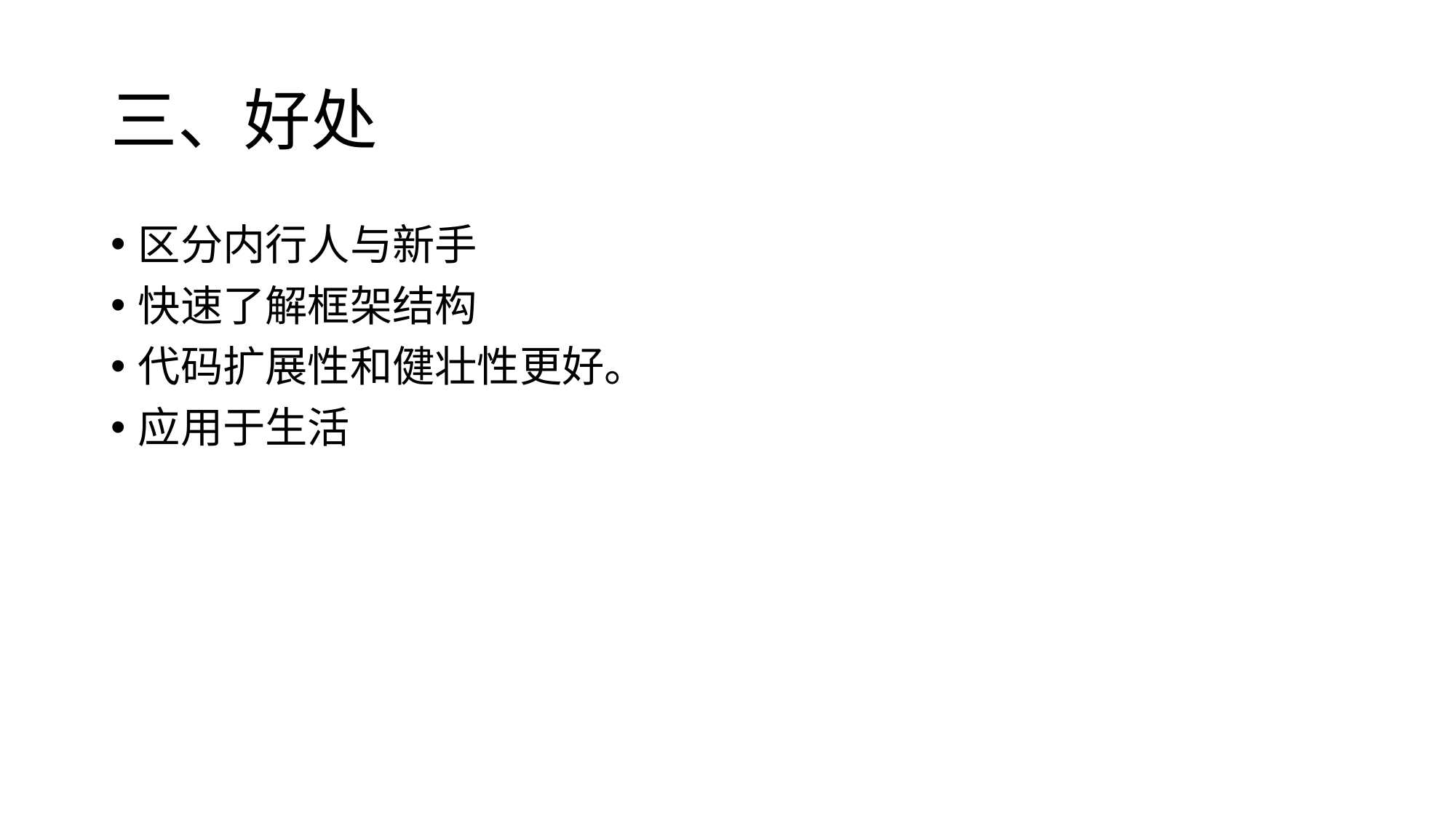

# 三、好处
区分内行人与新手
快速了解框架结构
代码扩展性和健壮性更好。
应用于生活